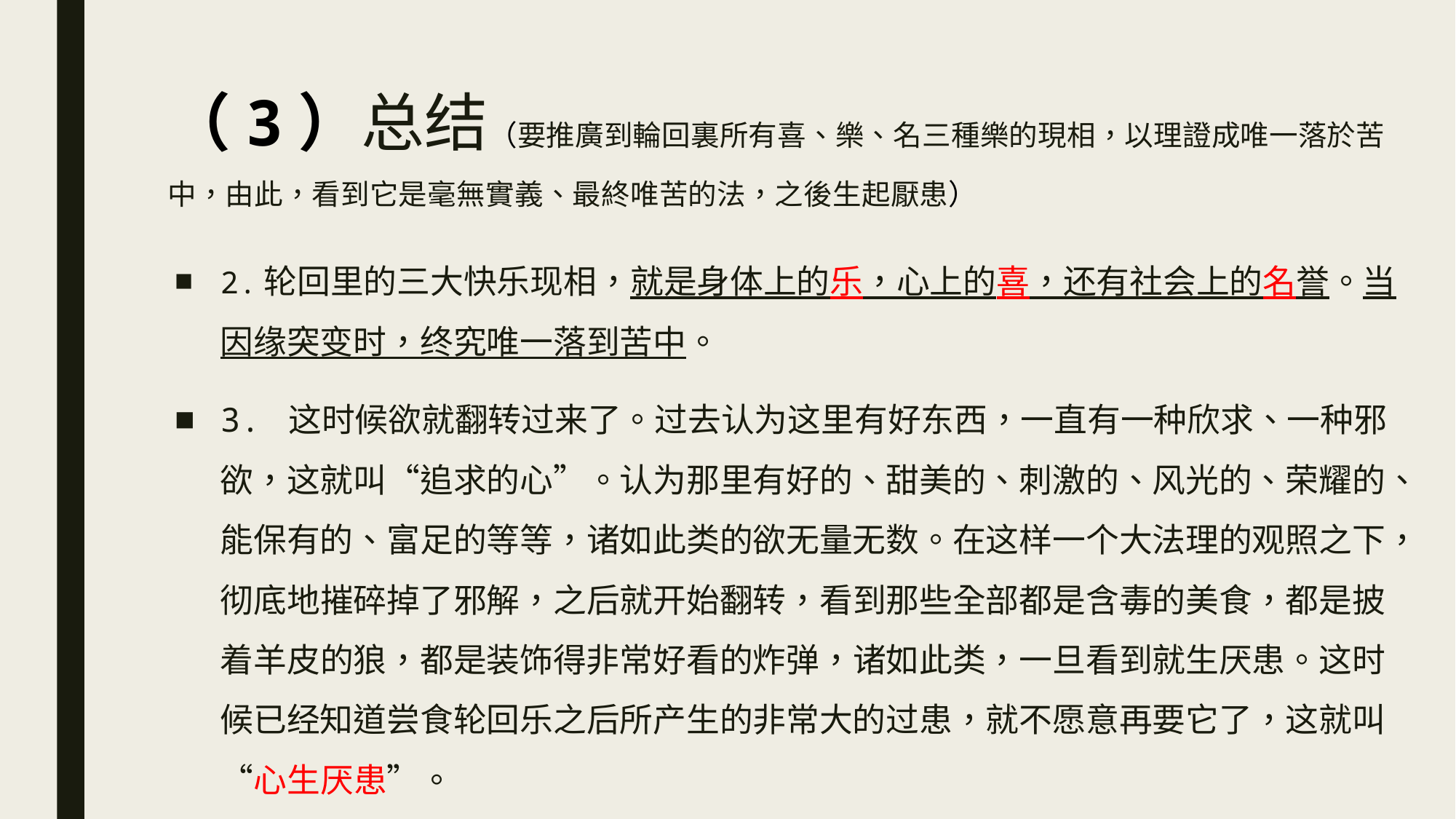

# （3）总结（要推廣到輪回裏所有喜、樂、名三種樂的現相，以理證成唯一落於苦中，由此，看到它是毫無實義、最終唯苦的法，之後生起厭患）
2.轮回里的三大快乐现相，就是身体上的乐，心上的喜，还有社会上的名誉。当因缘突变时，终究唯一落到苦中。
3. 这时候欲就翻转过来了。过去认为这里有好东西，一直有一种欣求、一种邪欲，这就叫“追求的心”。认为那里有好的、甜美的、刺激的、风光的、荣耀的、能保有的、富足的等等，诸如此类的欲无量无数。在这样一个大法理的观照之下，彻底地摧碎掉了邪解，之后就开始翻转，看到那些全部都是含毒的美食，都是披着羊皮的狼，都是装饰得非常好看的炸弹，诸如此类，一旦看到就生厌患。这时候已经知道尝食轮回乐之后所产生的非常大的过患，就不愿意再要它了，这就叫“心生厌患”。